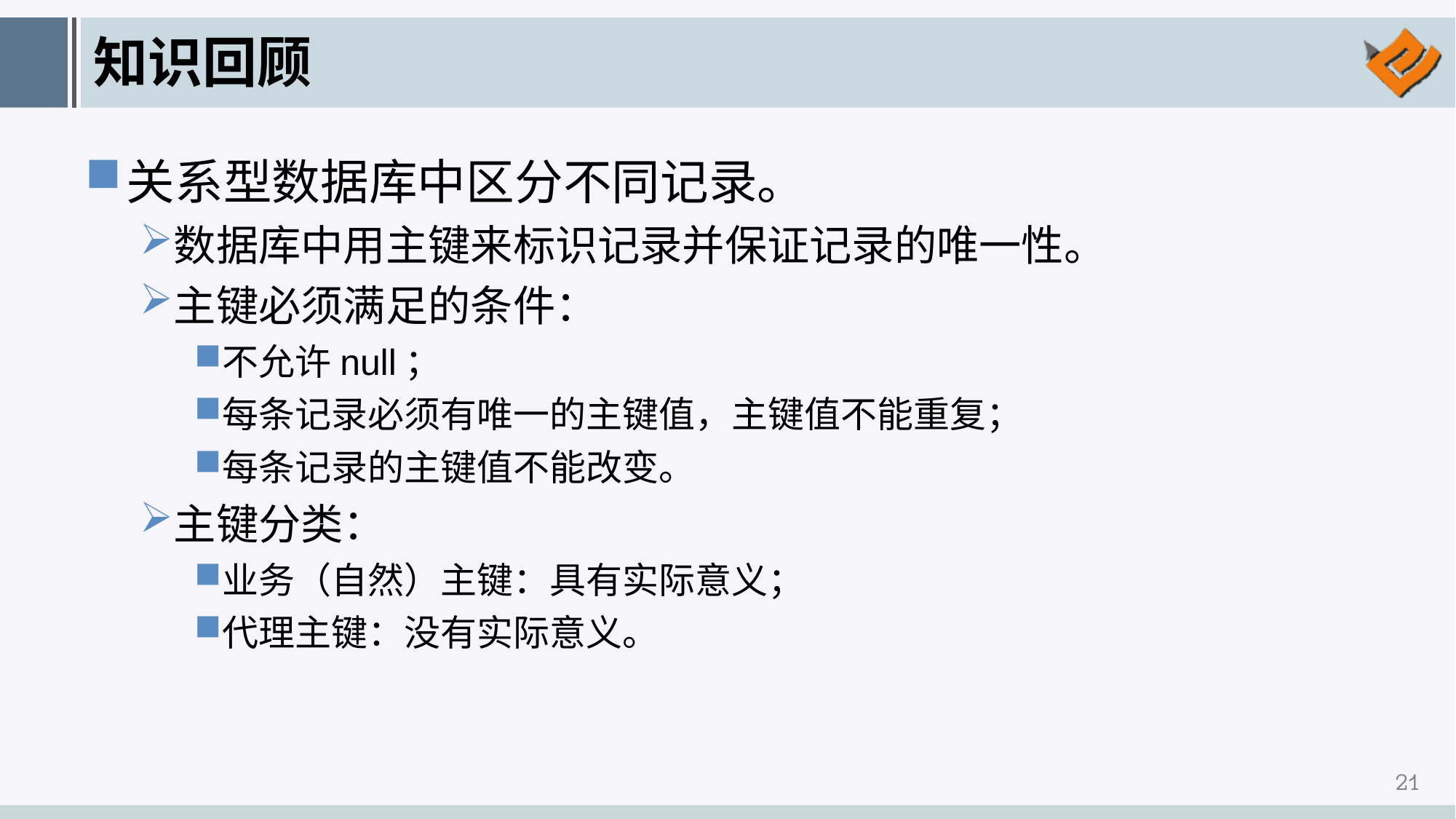

# 知识回顾
关系型数据库中区分不同记录。
数据库中用主键来标识记录并保证记录的唯一性。
主键必须满足的条件：
不允许null；
每条记录必须有唯一的主键值，主键值不能重复；
每条记录的主键值不能改变。
主键分类：
业务（自然）主键：具有实际意义；
代理主键：没有实际意义。